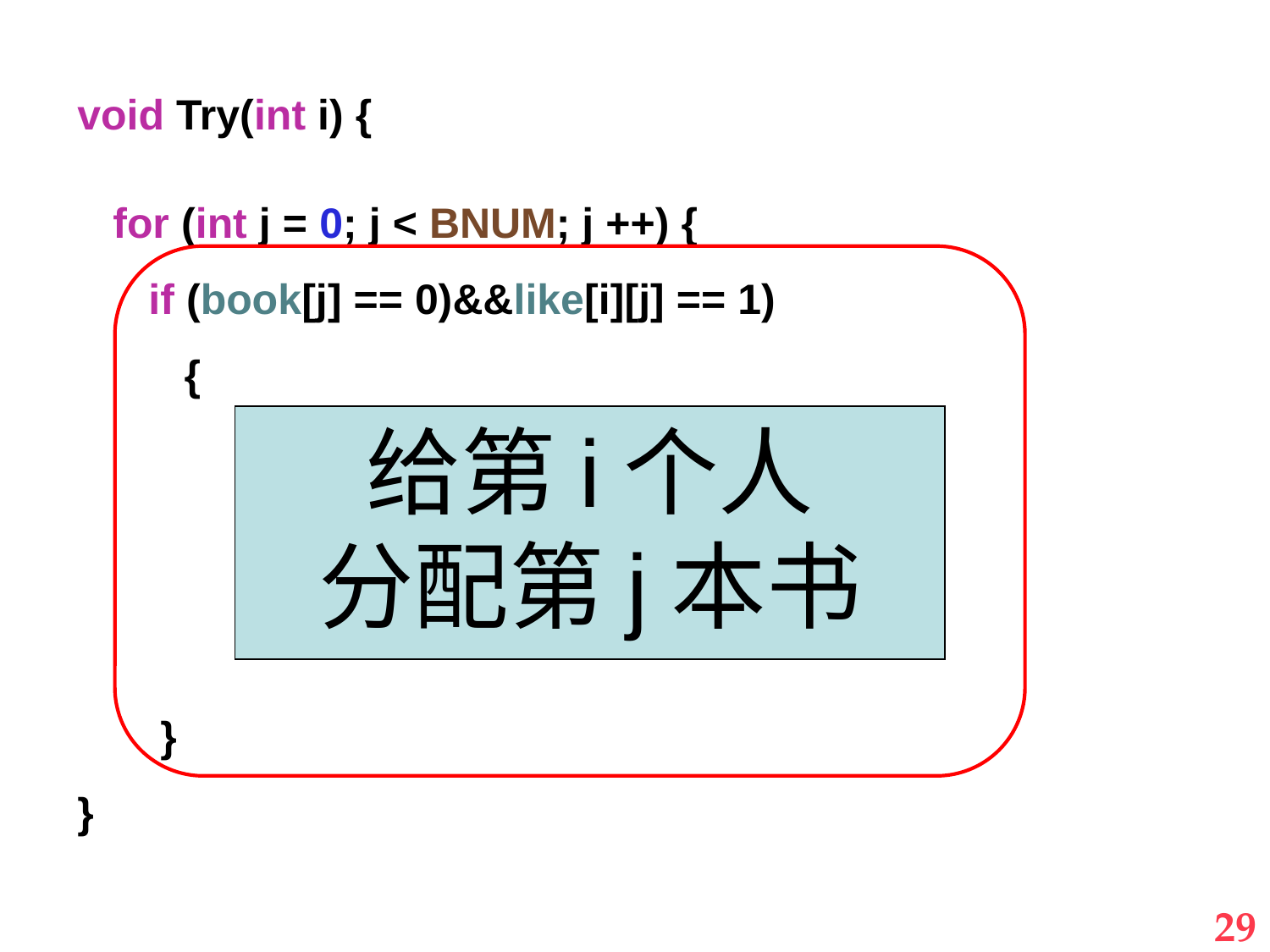

void Try(int i) {

   for (int j = 0; j < BNUM; j ++) {
      if (book[j] == 0)&&like[i][j] == 1)
         {

         }
}

给第i个人
分配第j本书